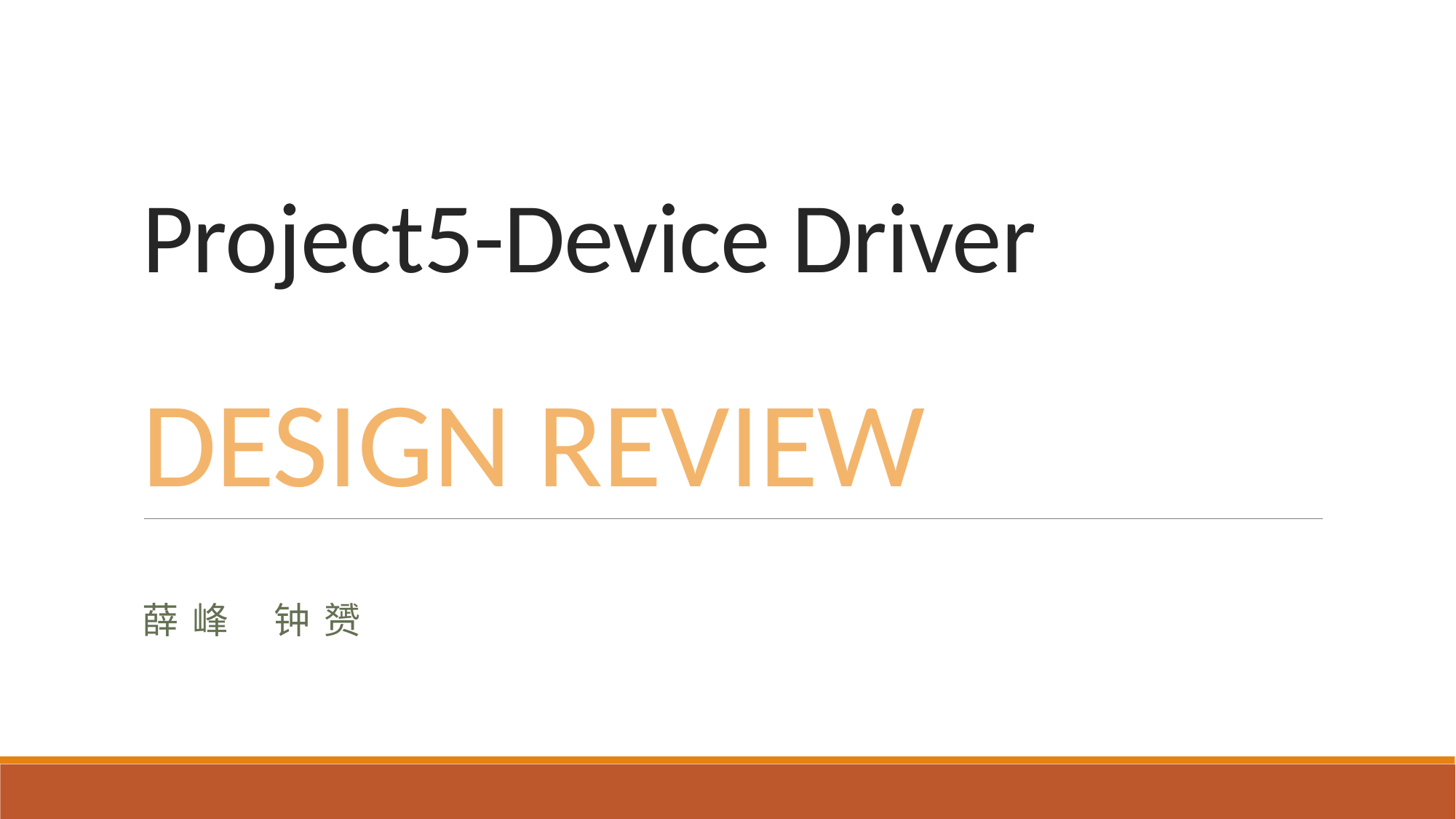

# Project5-Device Driver DESIGN REVIEW

薛 峰	  钟 赟